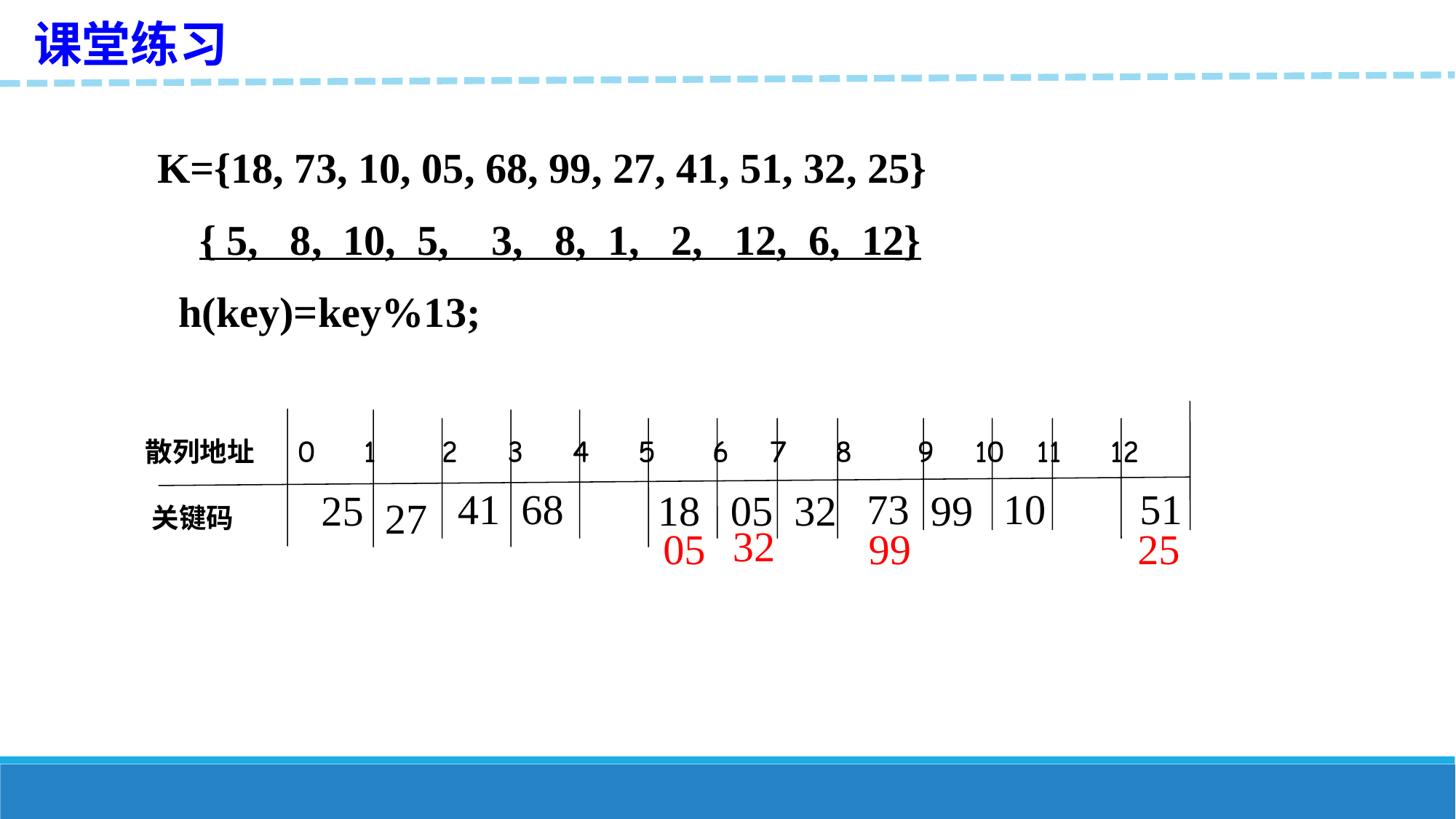

课堂练习
     K={18, 73, 10, 05, 68, 99, 27, 41, 51, 32, 25}
         { 5,   8,  10,  5,    3,   8,  1,   2,   12,  6,  12}
       h(key)=key%13;

散列地址      0      1        2      3      4      5       6     7      8        9     10    11      12
41
68
73
10
51

05
25
18
32
99
27
关键码
32
99
05
25